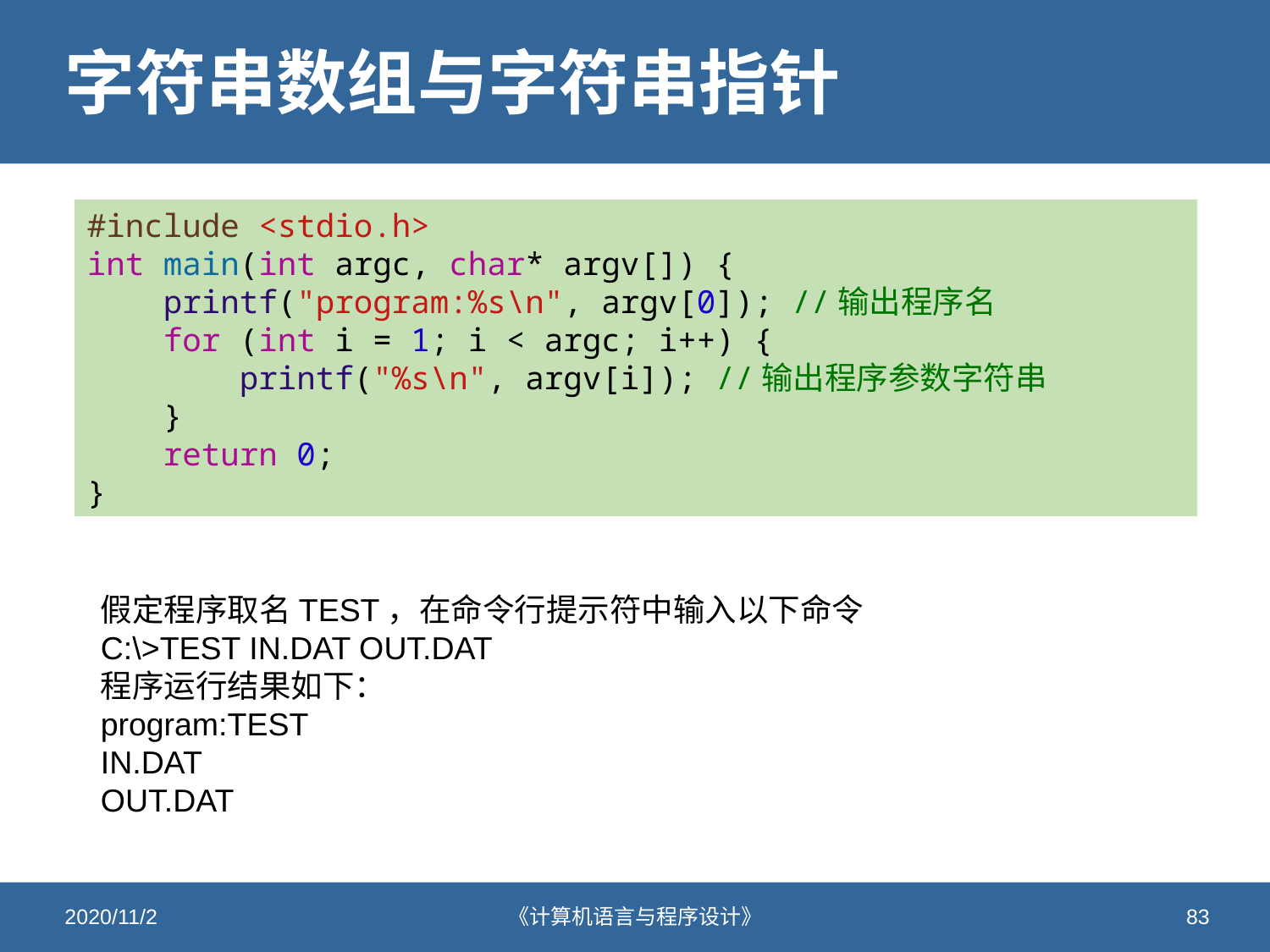

# 字符串数组与字符串指针
#include <stdio.h>
int main(int argc, char* argv[]) {
    printf("program:%s\n", argv[0]); //输出程序名
    for (int i = 1; i < argc; i++) {
        printf("%s\n", argv[i]); //输出程序参数字符串
    }
    return 0;
}
假定程序取名TEST，在命令行提示符中输入以下命令
C:\>TEST IN.DAT OUT.DAT
程序运行结果如下：
program:TEST
IN.DAT
OUT.DAT
2020/11/2
《计算机语言与程序设计》
83